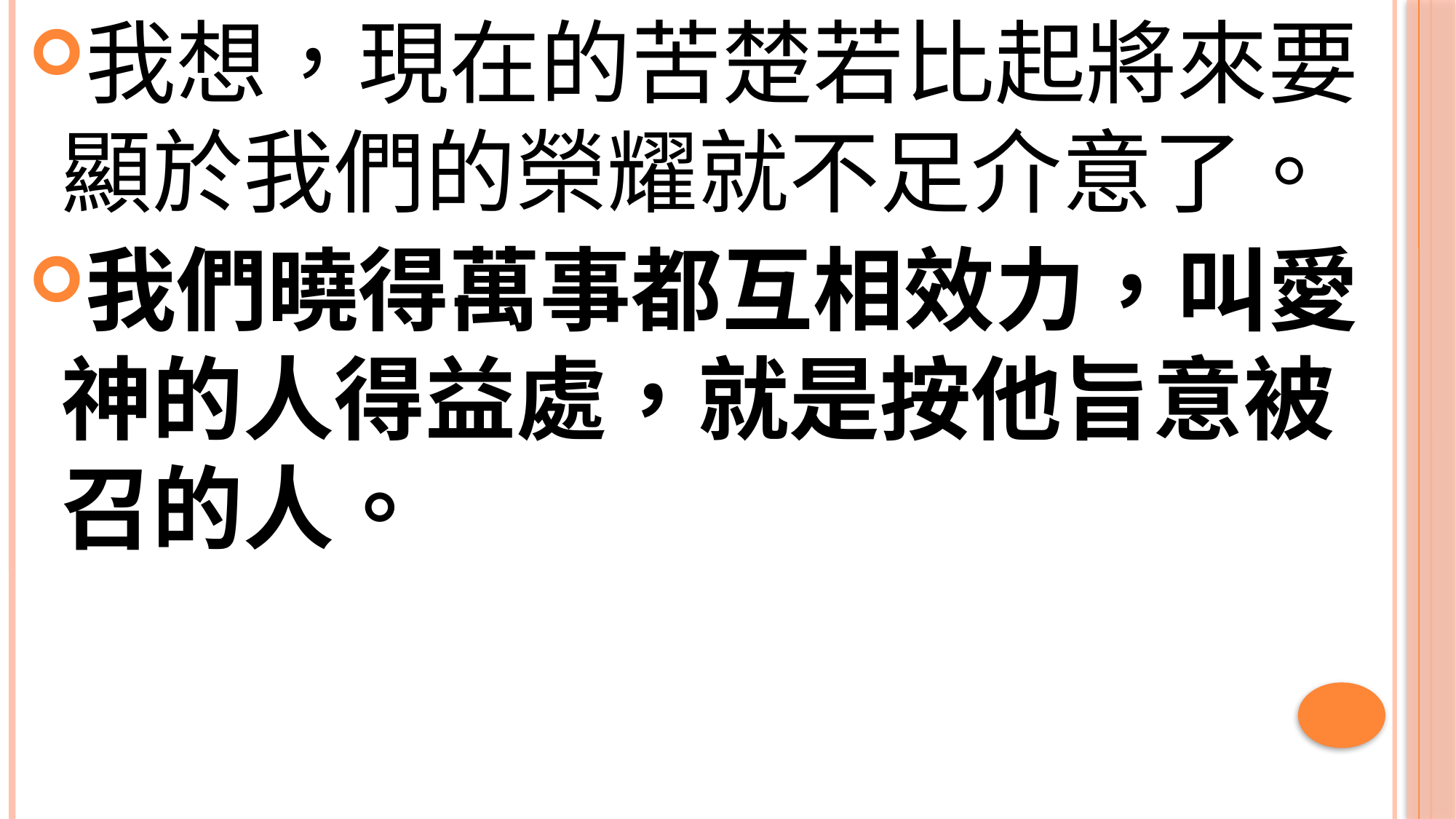

我想，現在的苦楚若比起將來要顯於我們的榮耀就不足介意了。
我們曉得萬事都互相效力，叫愛神的人得益處，就是按他旨意被召的人。